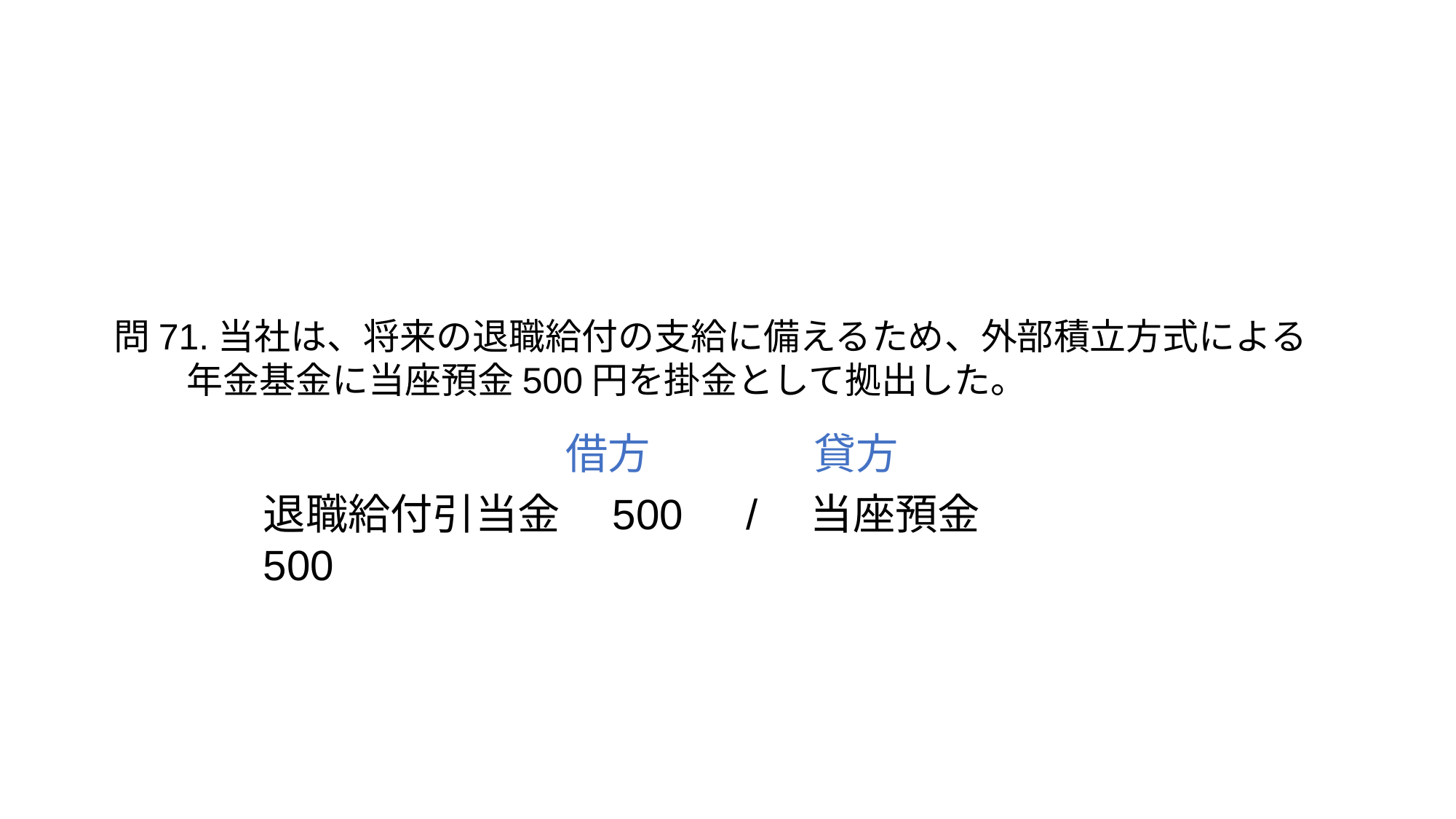

問71.当社は、将来の退職給付の支給に備えるため、外部積立方式による
　　年金基金に当座預金500円を掛金として拠出した。
借方
貸方
退職給付引当金　500　/　当座預金　500